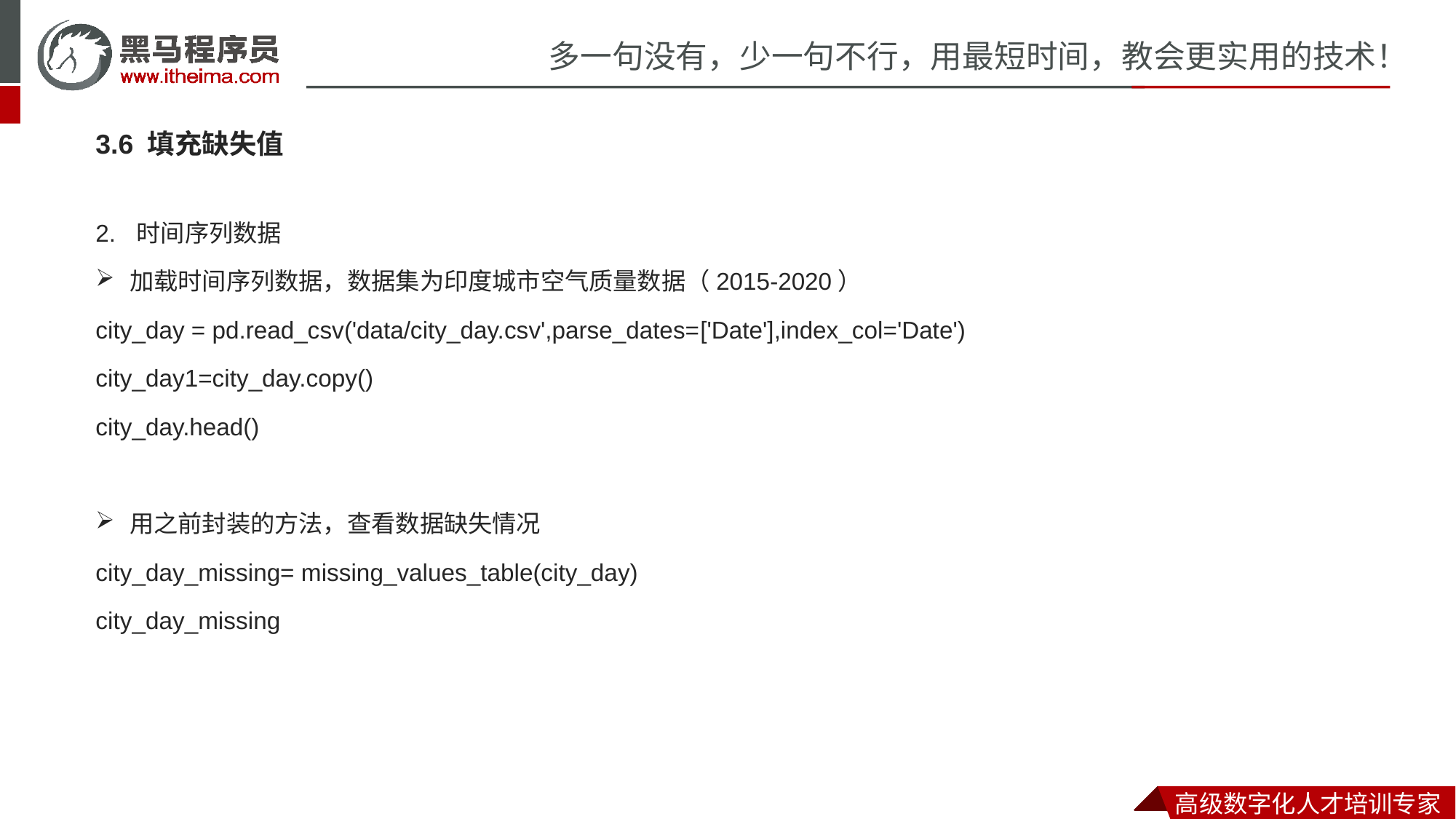

3.6 填充缺失值
时间序列数据
加载时间序列数据，数据集为印度城市空气质量数据（2015-2020）
city_day = pd.read_csv('data/city_day.csv',parse_dates=['Date'],index_col='Date')
city_day1=city_day.copy()
city_day.head()

用之前封装的方法，查看数据缺失情况
city_day_missing= missing_values_table(city_day)
city_day_missing